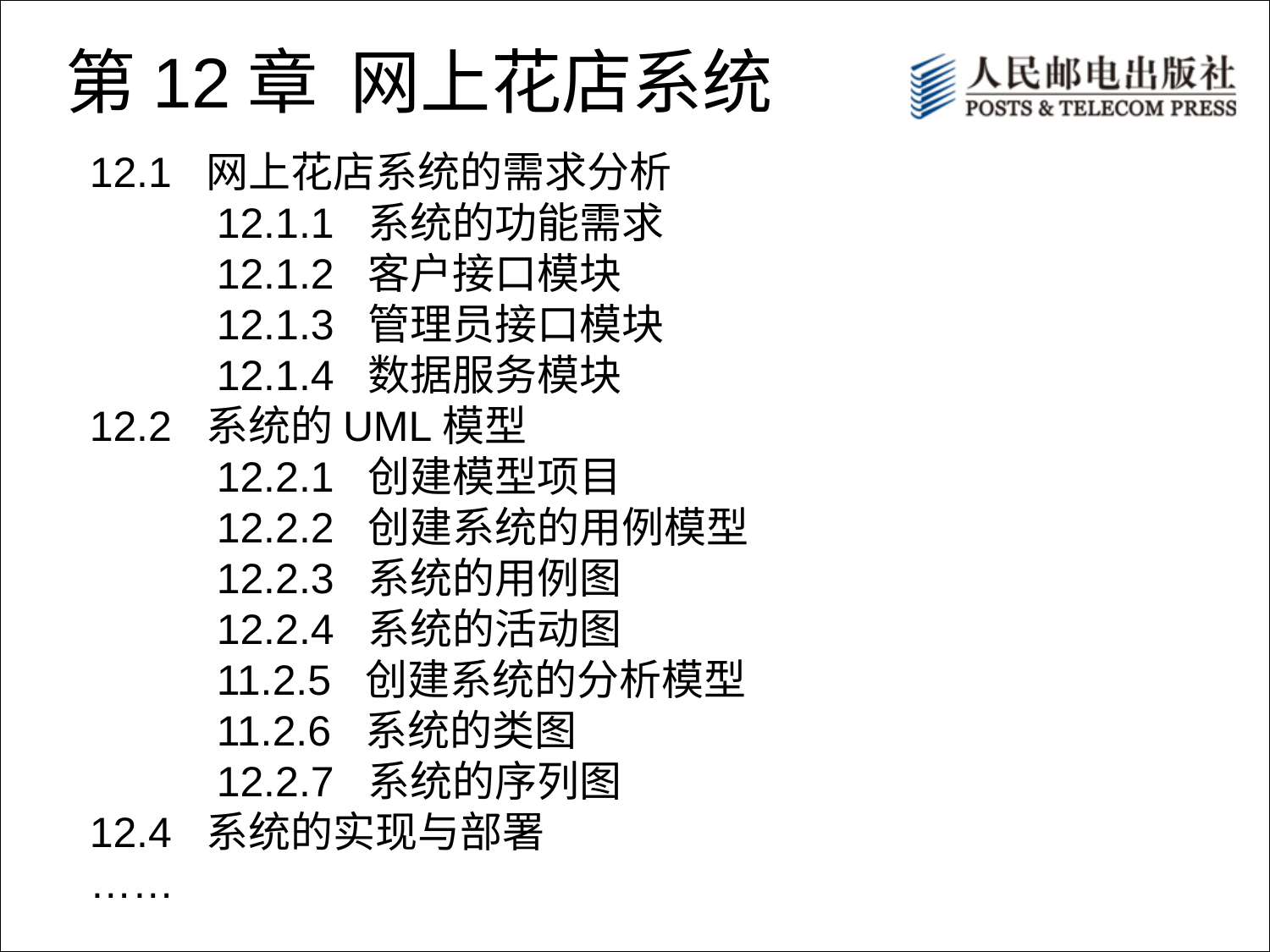

第12章  网上花店系统
12.1  网上花店系统的需求分析
	12.1.1  系统的功能需求
	12.1.2  客户接口模块
	12.1.3  管理员接口模块
	12.1.4  数据服务模块
12.2  系统的UML模型
	12.2.1  创建模型项目
	12.2.2  创建系统的用例模型
	12.2.3  系统的用例图
	12.2.4  系统的活动图
	11.2.5  创建系统的分析模型
	11.2.6  系统的类图
	12.2.7  系统的序列图
12.4  系统的实现与部署
……